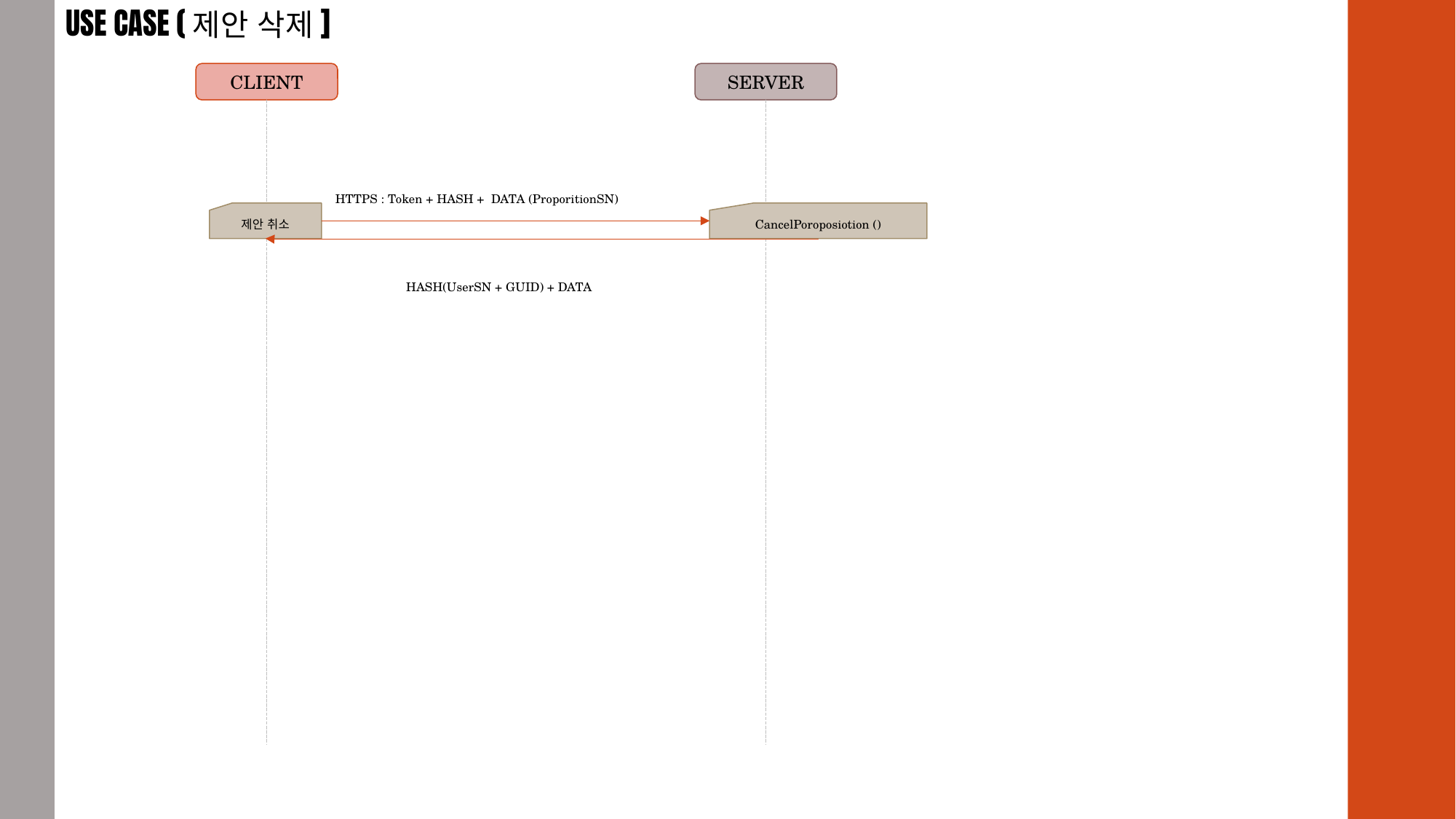

USE CASE (제안 삭제]
CLIENT
SERVER
HTTPS : Token + HASH +  DATA (ProporitionSN)
제안 취소
CancelPoroposiotion ()
HASH(UserSN + GUID) + DATA